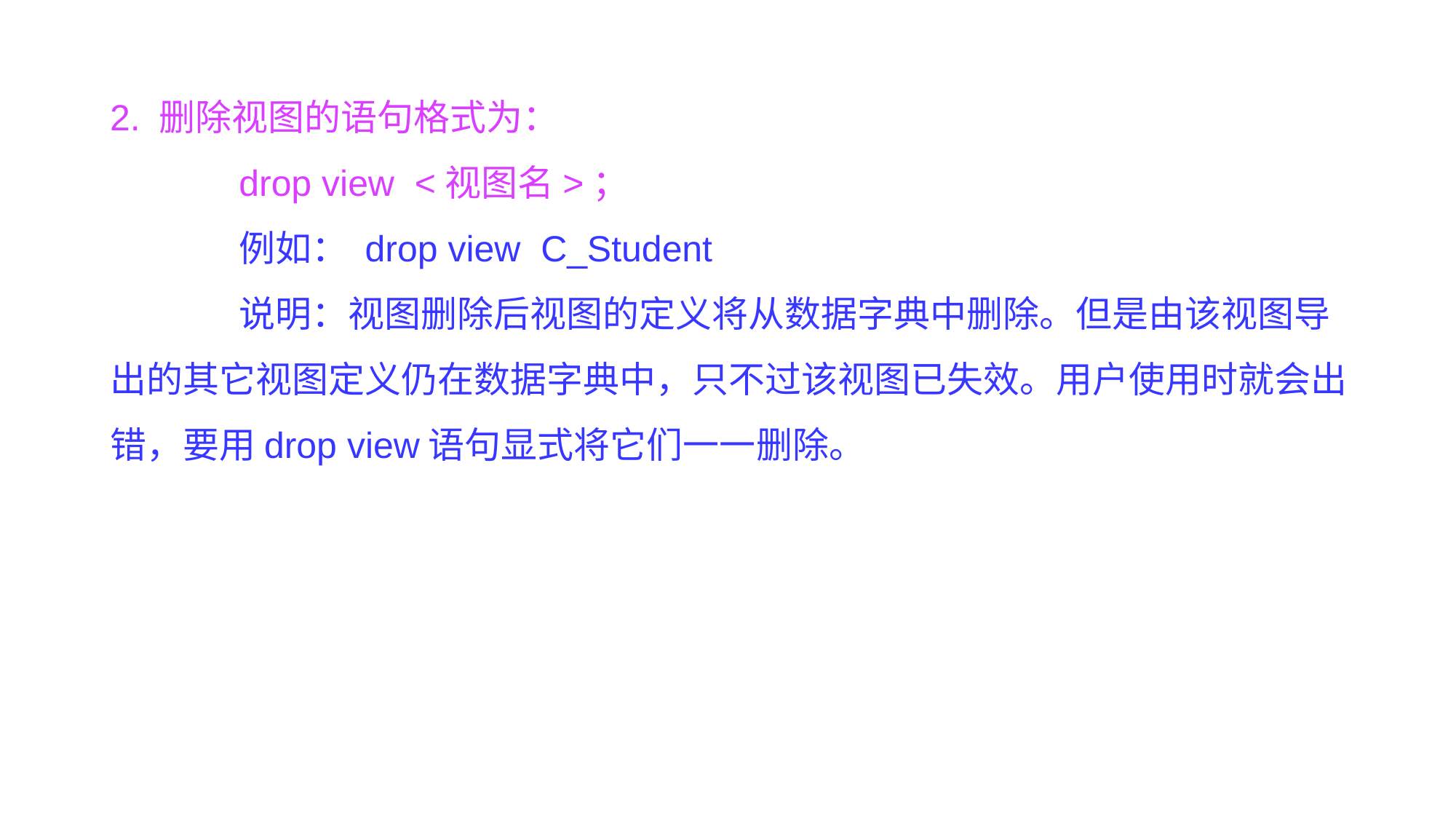

2. 删除视图的语句格式为：
drop view  <视图名>；
例如： drop view  C_Student
说明：视图删除后视图的定义将从数据字典中删除。但是由该视图导出的其它视图定义仍在数据字典中，只不过该视图已失效。用户使用时就会出错，要用drop view语句显式将它们一一删除。